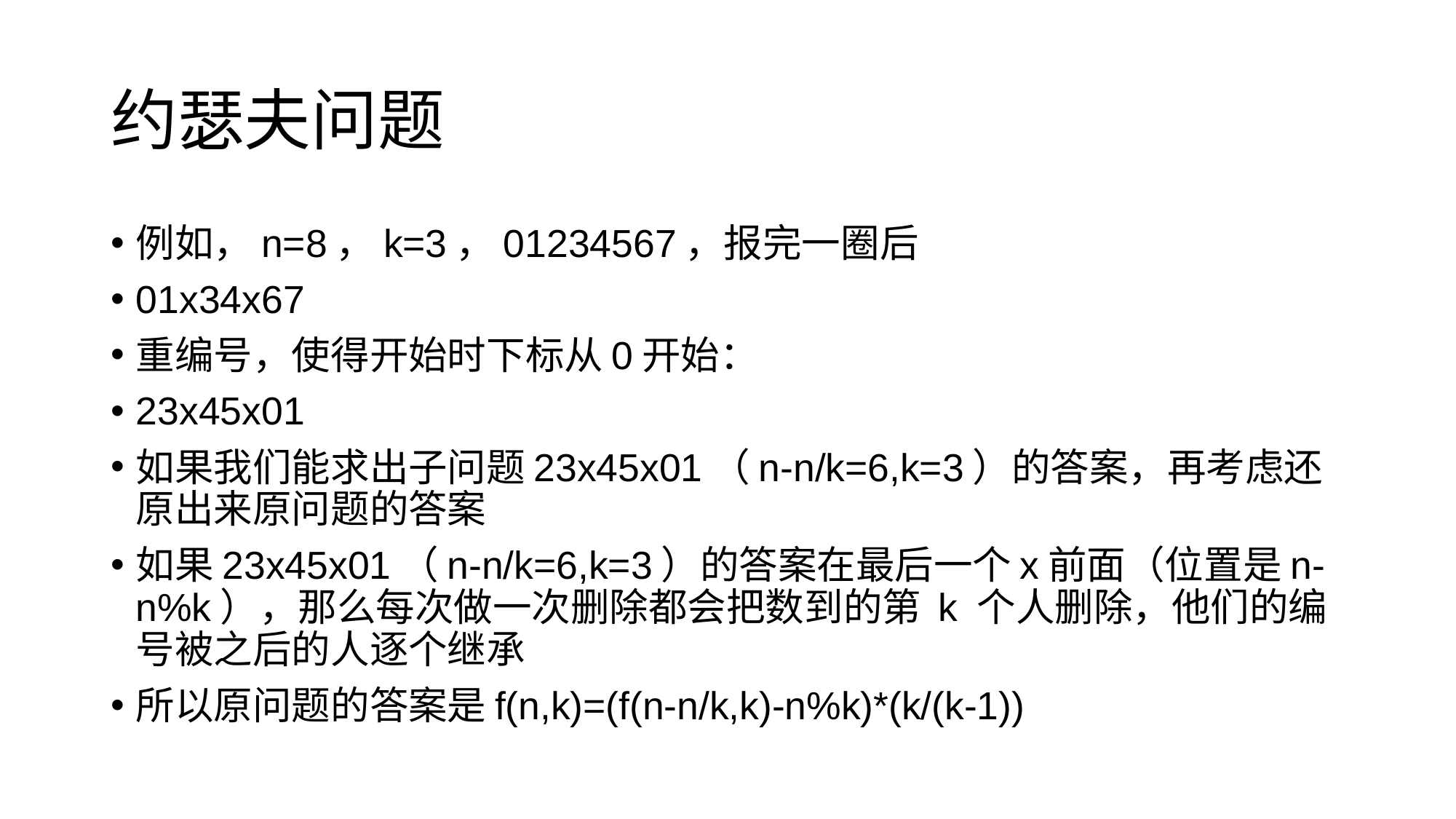

# 约瑟夫问题
例如，n=8，k=3，01234567，报完一圈后
01x34x67
重编号，使得开始时下标从0开始：
23x45x01
如果我们能求出子问题23x45x01（n-n/k=6,k=3）的答案，再考虑还原出来原问题的答案
如果23x45x01（n-n/k=6,k=3）的答案在最后一个x前面（位置是n-n%k），那么每次做一次删除都会把数到的第 k 个人删除，他们的编号被之后的人逐个继承
所以原问题的答案是f(n,k)=(f(n-n/k,k)-n%k)*(k/(k-1))